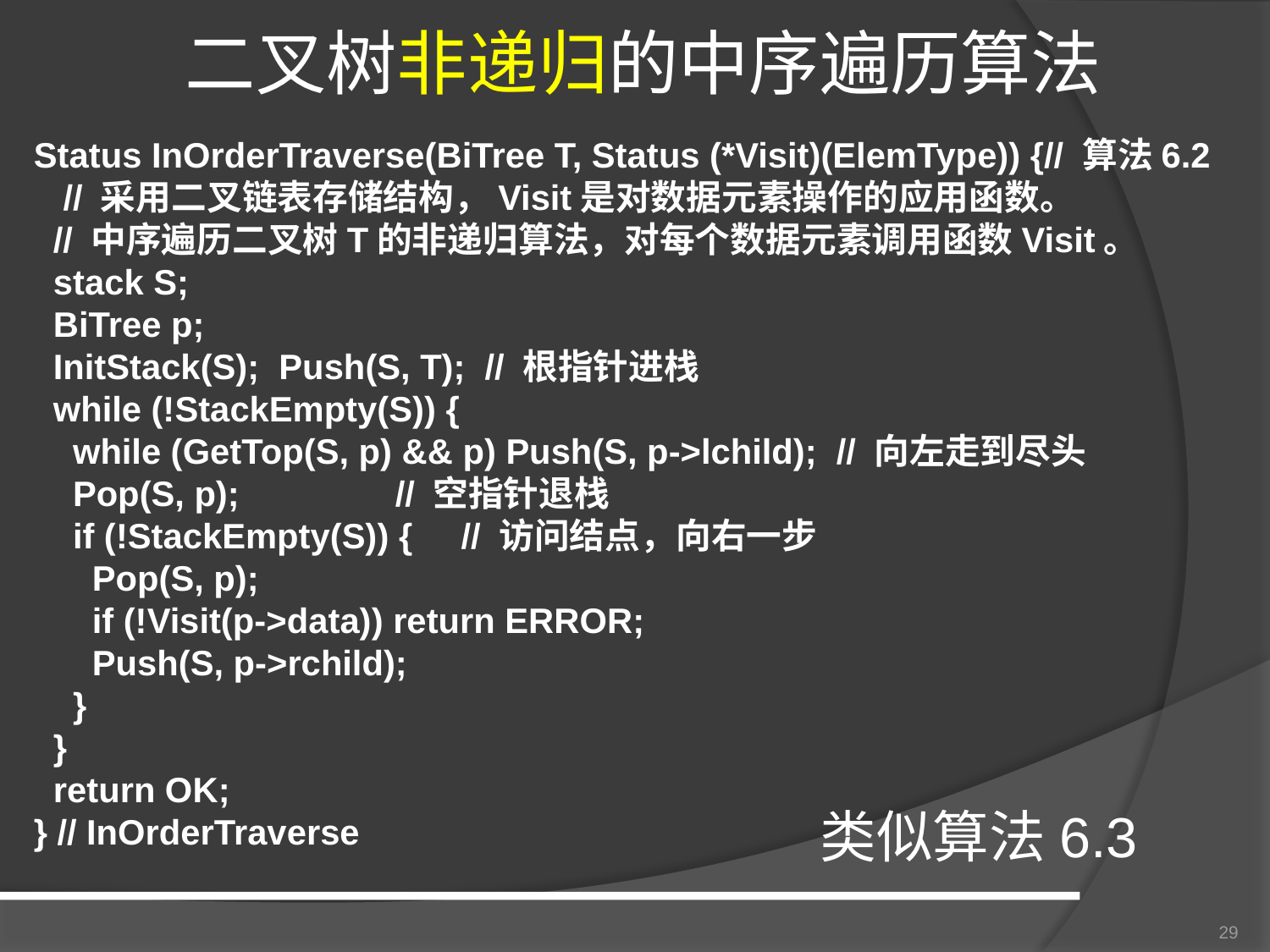

# 二叉树非递归的中序遍历算法
Status InOrderTraverse(BiTree T, Status (*Visit)(ElemType)) {// 算法6.2
   // 采用二叉链表存储结构，Visit是对数据元素操作的应用函数。
  // 中序遍历二叉树T的非递归算法，对每个数据元素调用函数Visit。
  stack S;
  BiTree p;
  InitStack(S);  Push(S, T);  // 根指针进栈
  while (!StackEmpty(S)) {
    while (GetTop(S, p) && p) Push(S, p->lchild);  // 向左走到尽头
    Pop(S, p);                // 空指针退栈
    if (!StackEmpty(S)) {     // 访问结点，向右一步
      Pop(S, p);
      if (!Visit(p->data)) return ERROR;
      Push(S, p->rchild);
    }
  }
  return OK;
} // InOrderTraverse
类似算法6.3
29